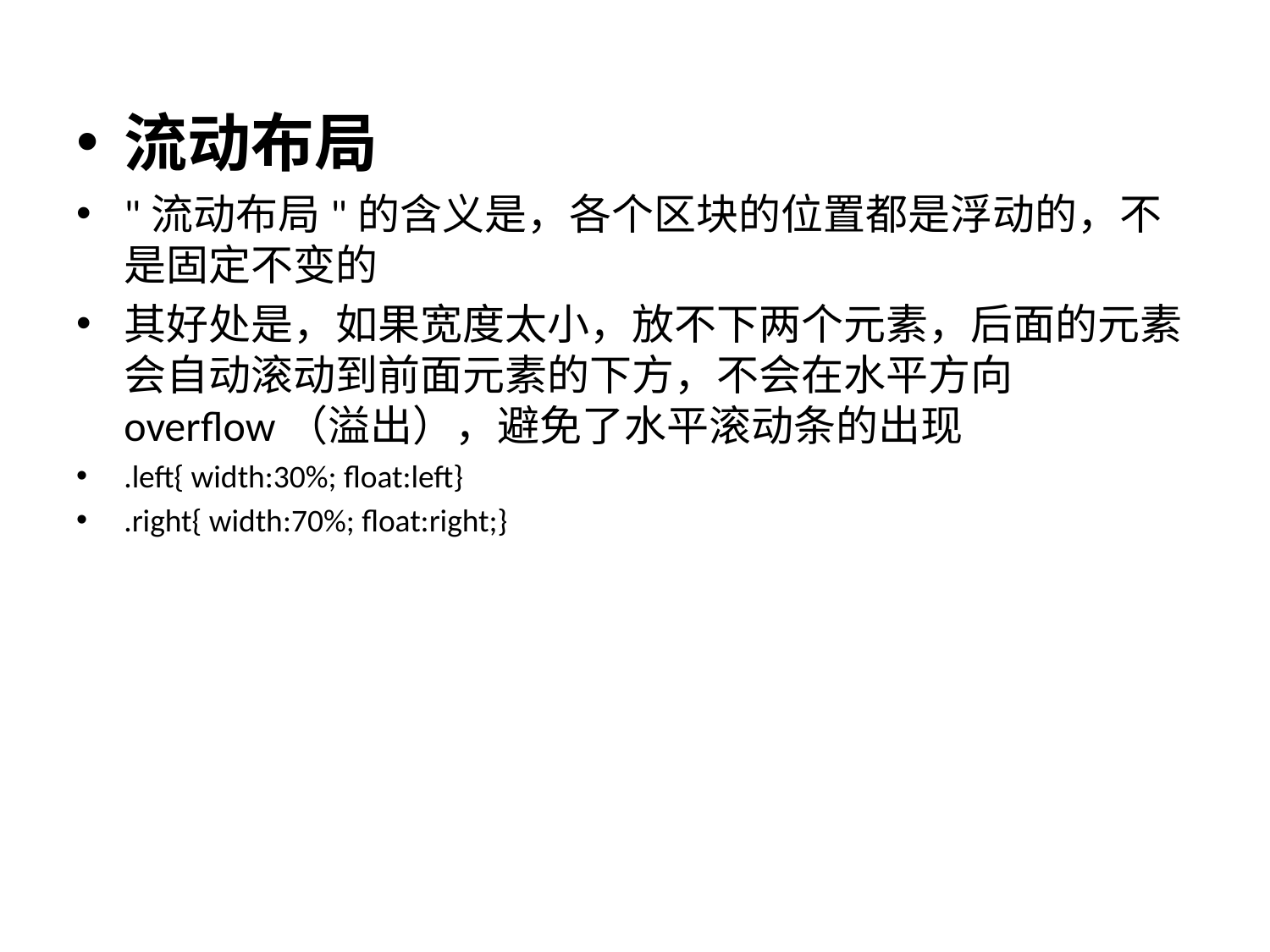

流动布局
"流动布局"的含义是，各个区块的位置都是浮动的，不是固定不变的
其好处是，如果宽度太小，放不下两个元素，后面的元素会自动滚动到前面元素的下方，不会在水平方向overflow（溢出），避免了水平滚动条的出现
.left{ width:30%; float:left}
.right{ width:70%; float:right;}